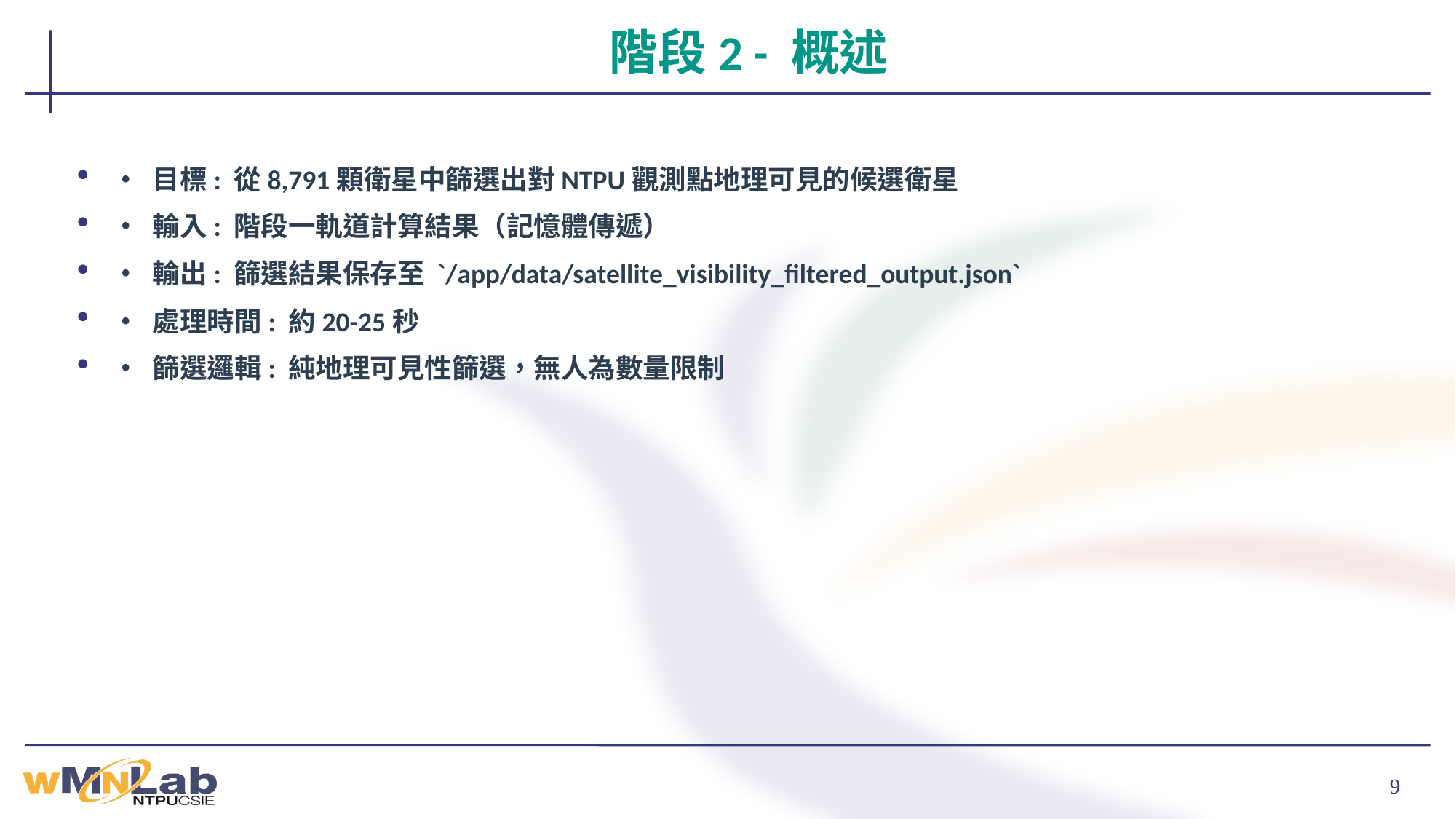

# 階段2 - 概述

• 目標: 從8,791顆衛星中篩選出對NTPU觀測點地理可見的候選衛星
• 輸入: 階段一軌道計算結果（記憶體傳遞）
• 輸出: 篩選結果保存至 `/app/data/satellite_visibility_filtered_output.json`
• 處理時間: 約20-25秒
• 篩選邏輯: 純地理可見性篩選，無人為數量限制